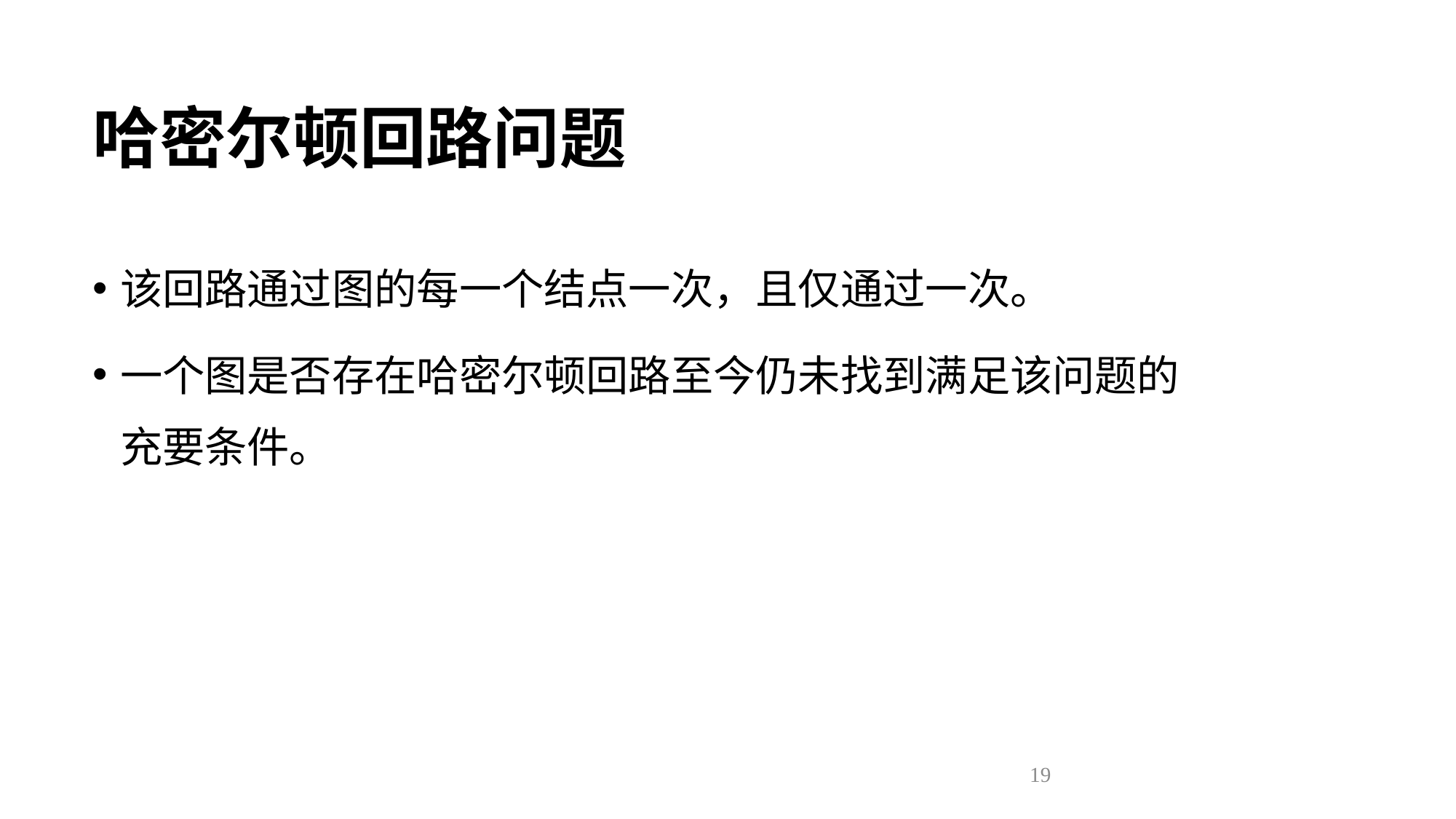

# 哈密尔顿回路问题
该回路通过图的每一个结点一次，且仅通过一次。
一个图是否存在哈密尔顿回路至今仍未找到满足该问题的充要条件。
19